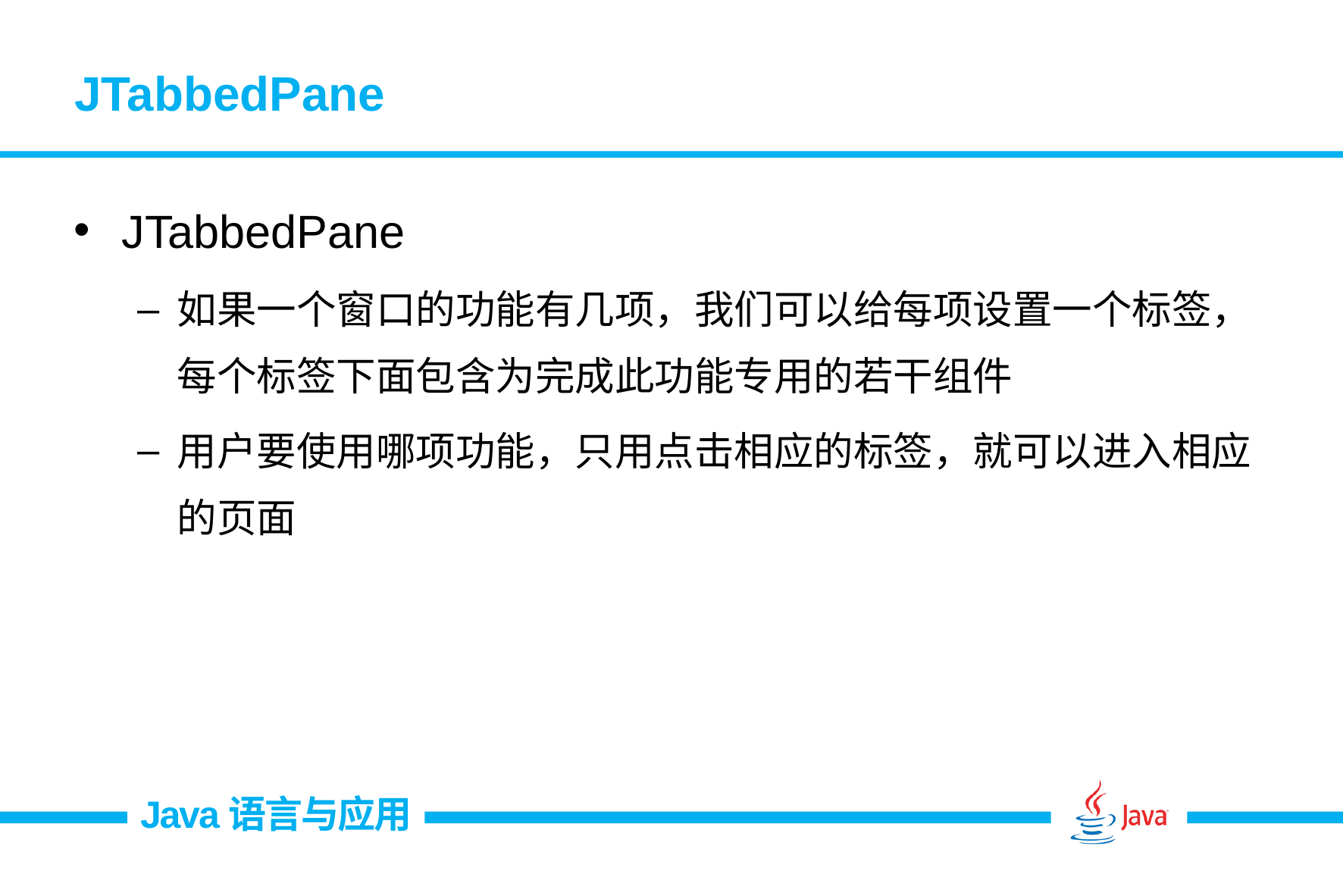

# JTabbedPane
JTabbedPane
如果一个窗口的功能有几项，我们可以给每项设置一个标签，每个标签下面包含为完成此功能专用的若干组件
用户要使用哪项功能，只用点击相应的标签，就可以进入相应的页面